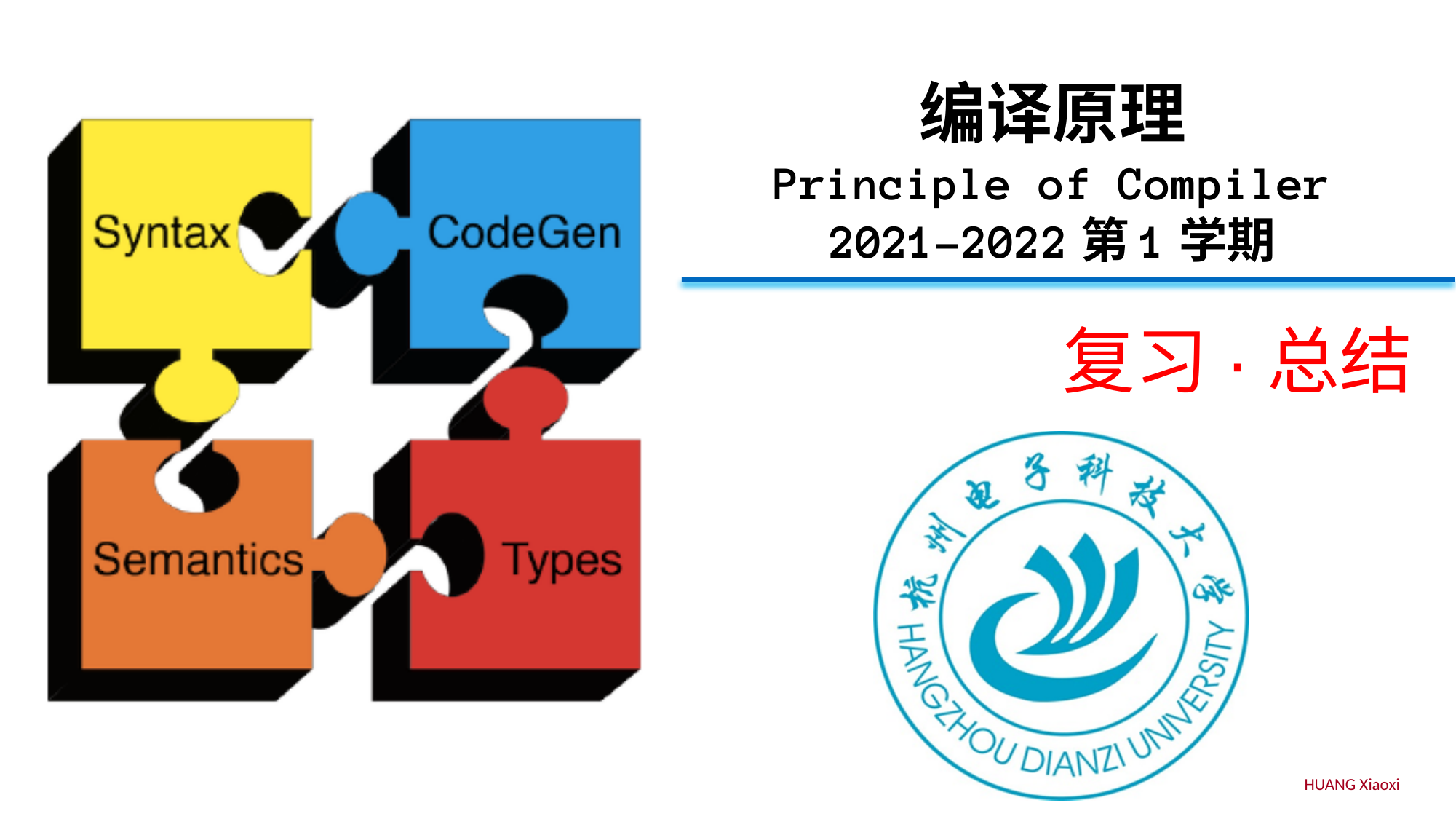

# 编译原理 Principle of Compiler 2021-2022第1学期
复习·总结